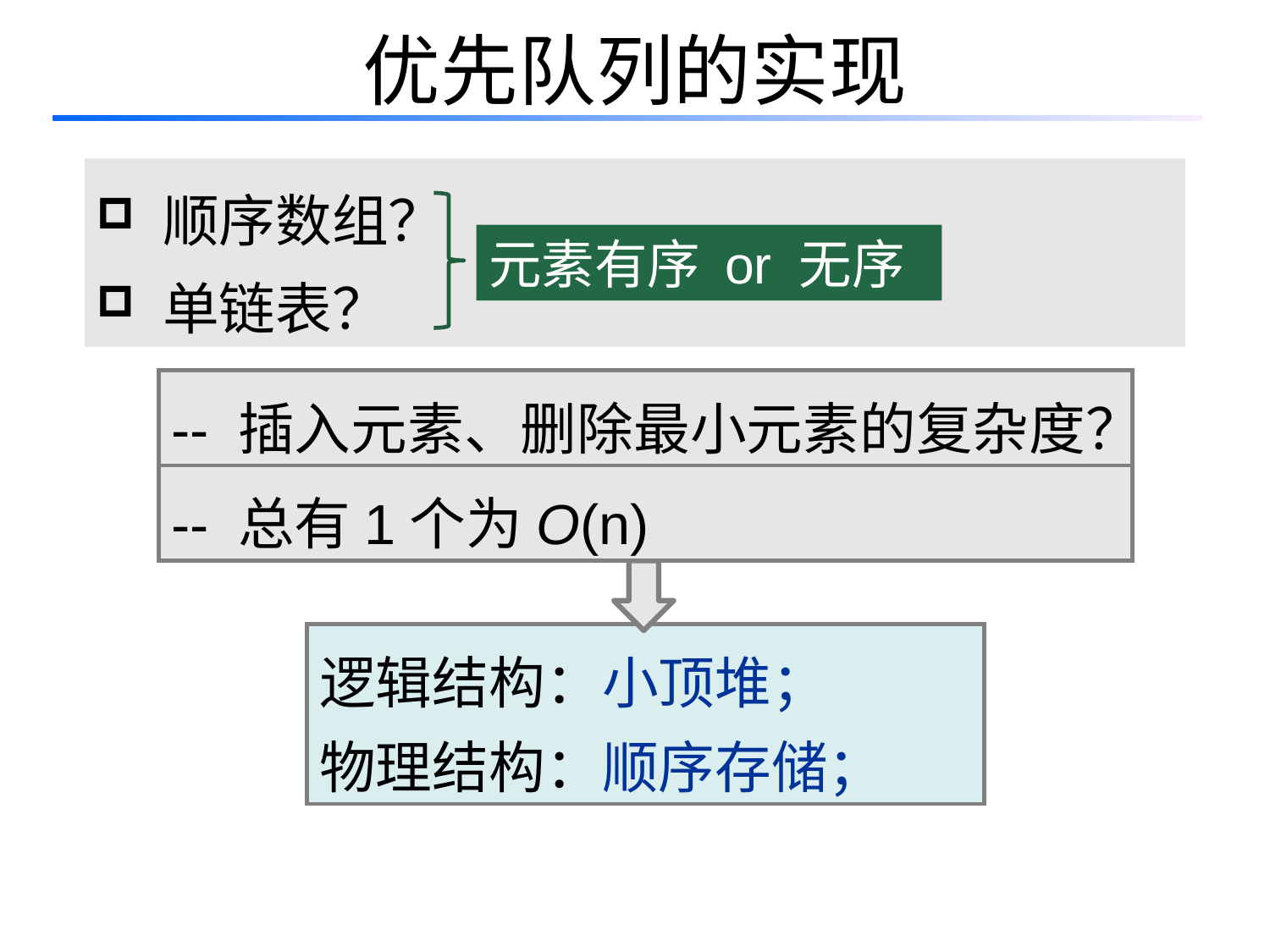

# 优先队列的实现

 顺序数组？
 单链表？

元素有序 or 无序
-- 插入元素、删除最小元素的复杂度？
-- 总有1个为O(n)

逻辑结构：小顶堆；
物理结构：顺序存储；